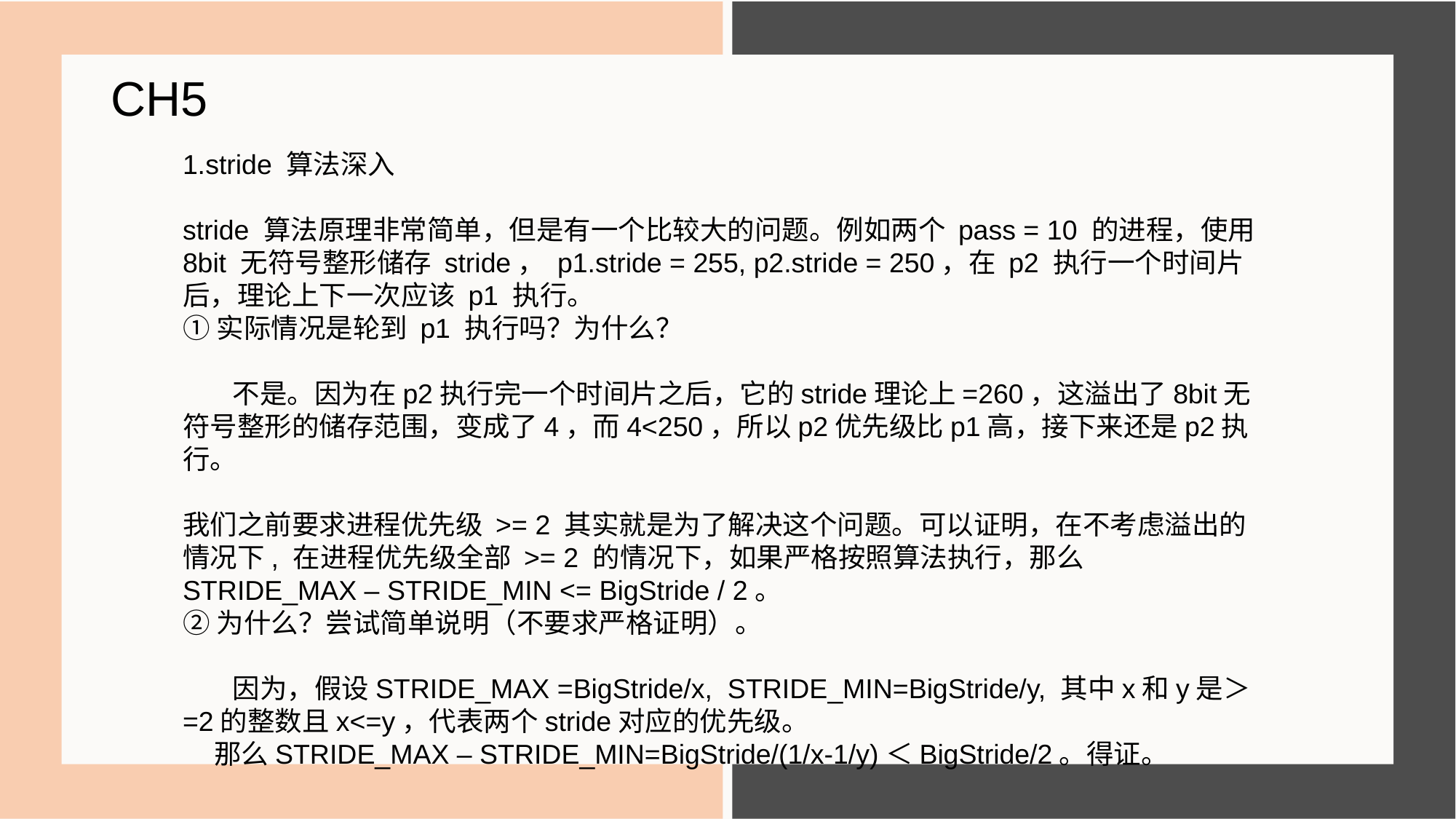

CH5
1.stride 算法深入

stride 算法原理非常简单，但是有一个比较大的问题。例如两个 pass = 10 的进程，使用 8bit 无符号整形储存 stride， p1.stride = 255, p2.stride = 250，在 p2 执行一个时间片后，理论上下一次应该 p1 执行。
①实际情况是轮到 p1 执行吗？为什么？

  ​     不是。因为在p2执行完一个时间片之后，它的stride理论上=260，这溢出了8bit无符号整形的储存范围，变成了4，而4<250，所以p2优先级比p1高，接下来还是p2执行。

我们之前要求进程优先级 >= 2 其实就是为了解决这个问题。可以证明，在不考虑溢出的情况下, 在进程优先级全部 >= 2 的情况下，如果严格按照算法执行，那么 STRIDE_MAX – STRIDE_MIN <= BigStride / 2。
②为什么？尝试简单说明（不要求严格证明）。

       因为，假设STRIDE_MAX =BigStride/x,  STRIDE_MIN=BigStride/y, 其中x和y是＞=2的整数且x<=y，代表两个stride对应的优先级。
    那么STRIDE_MAX – STRIDE_MIN=BigStride/(1/x-1/y)＜BigStride/2。得证。